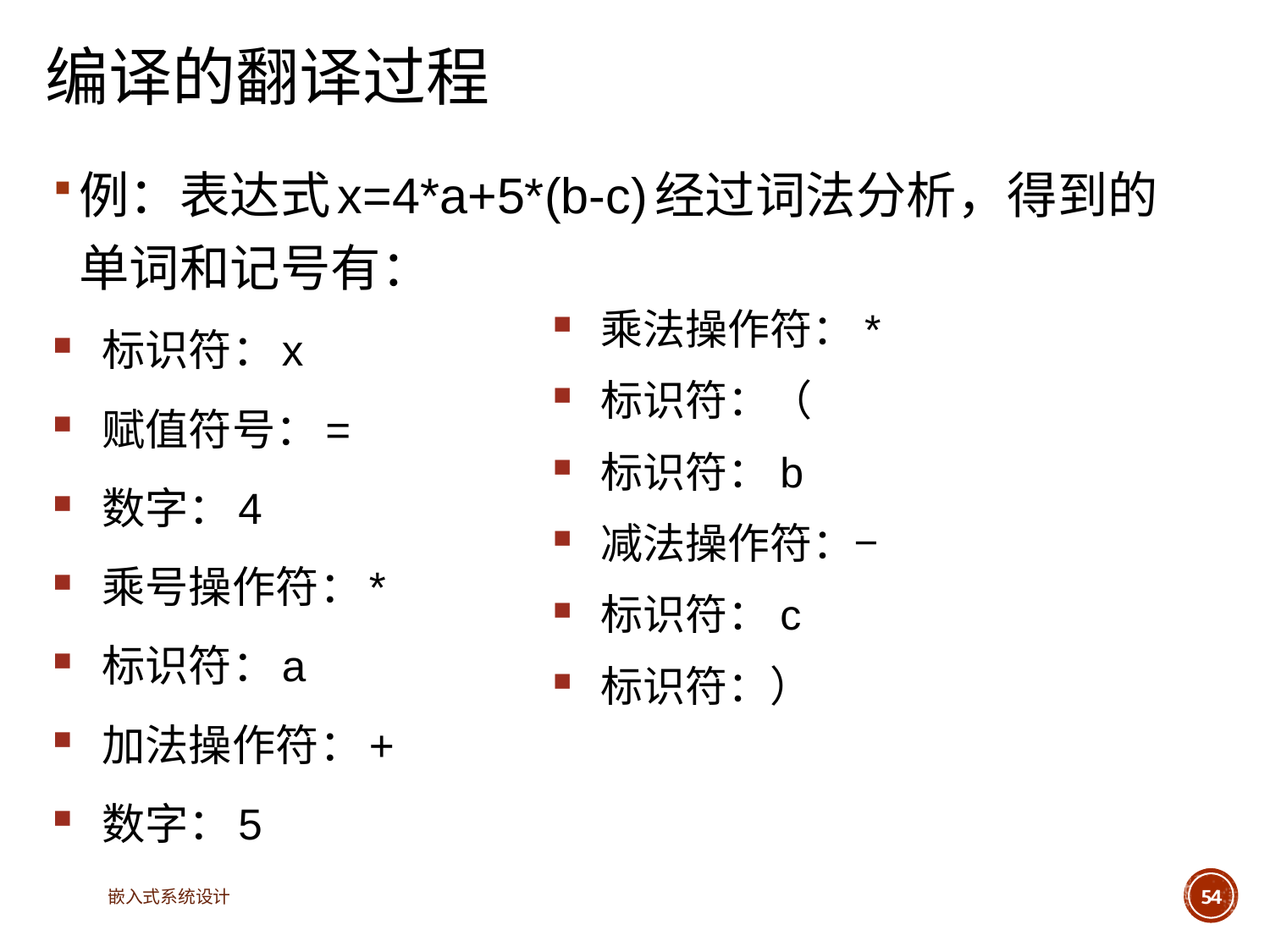

# 编译的翻译过程
例：表达式x=4*a+5*(b-c)经过词法分析，得到的单词和记号有：
标识符：x
赋值符号：=
数字：4
乘号操作符：*
标识符：a
加法操作符：+
数字：5
乘法操作符：*
标识符：（
标识符：b
减法操作符：−
标识符：c
标识符：）
嵌入式系统设计
54